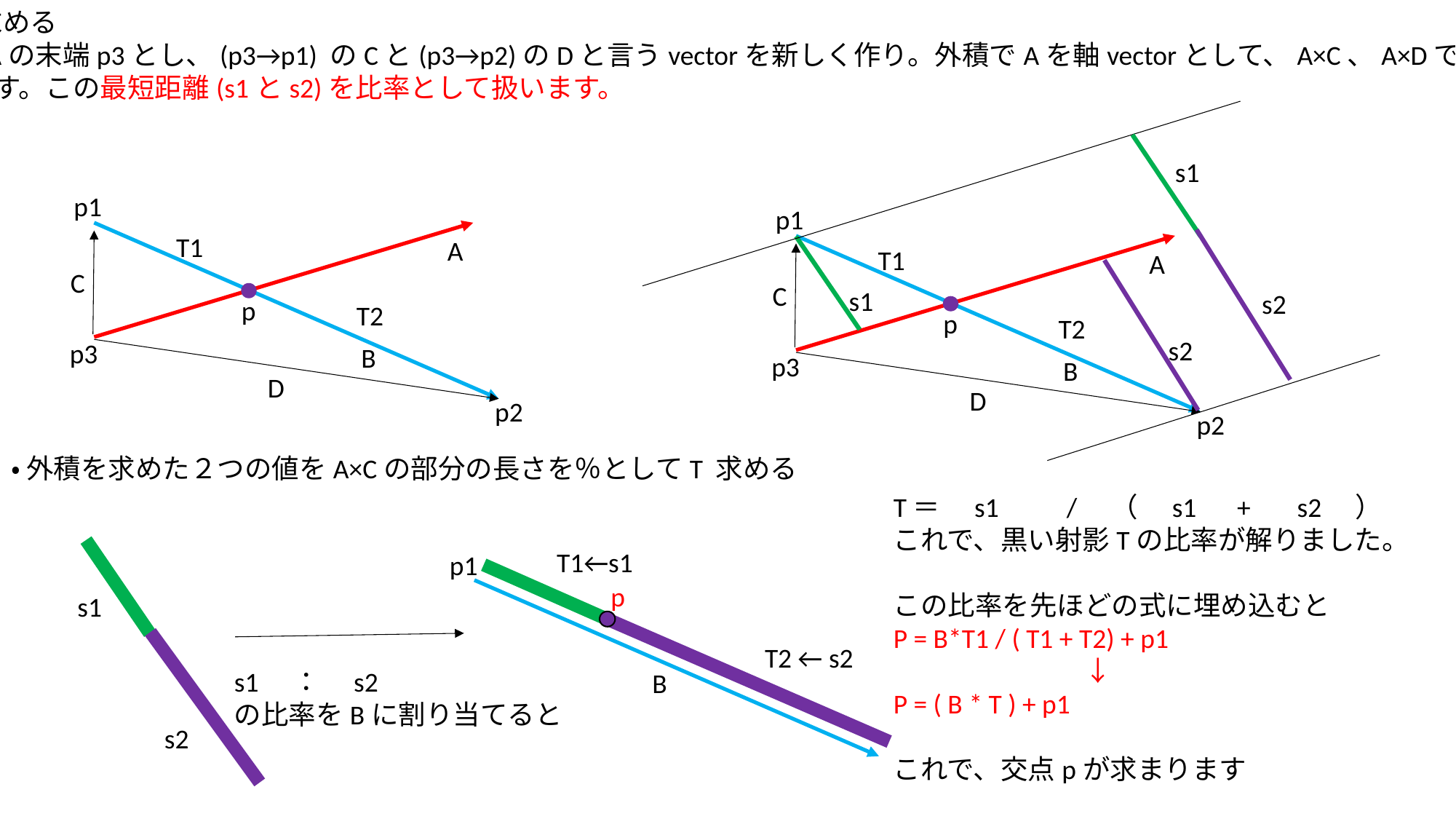

・割合を求める
 新しくAの末端p3とし、(p3→p1) のCと(p3→p2)のDと言うvectorを新しく作り。外積でAを軸vectorとして、A×C、A×Dで最短距離
を求めます。この最短距離(s1とs2)を比率として扱います。
s1
p1
p1
T1
A
T1
A
C
C
s1
s2

p
T2

p
T2
s2
p3
B
p3
B
D
D
p2
p2
・ 外積を求めた２つの値をA×Cの部分の長さを％としてT 求める
T＝　s1　　/　（　s1　+　 s2　）
これで、黒い射影Tの比率が解りました。

この比率を先ほどの式に埋め込むと
P = B*T1 / ( T1 + T2) + p1
　　　　　　　↓
P = ( B * T ) + p1

これで、交点pが求まります
T1←s1
p1
p
s1

T2 ← s2

s1　：　s2
の比率をBに割り当てると
B
s2